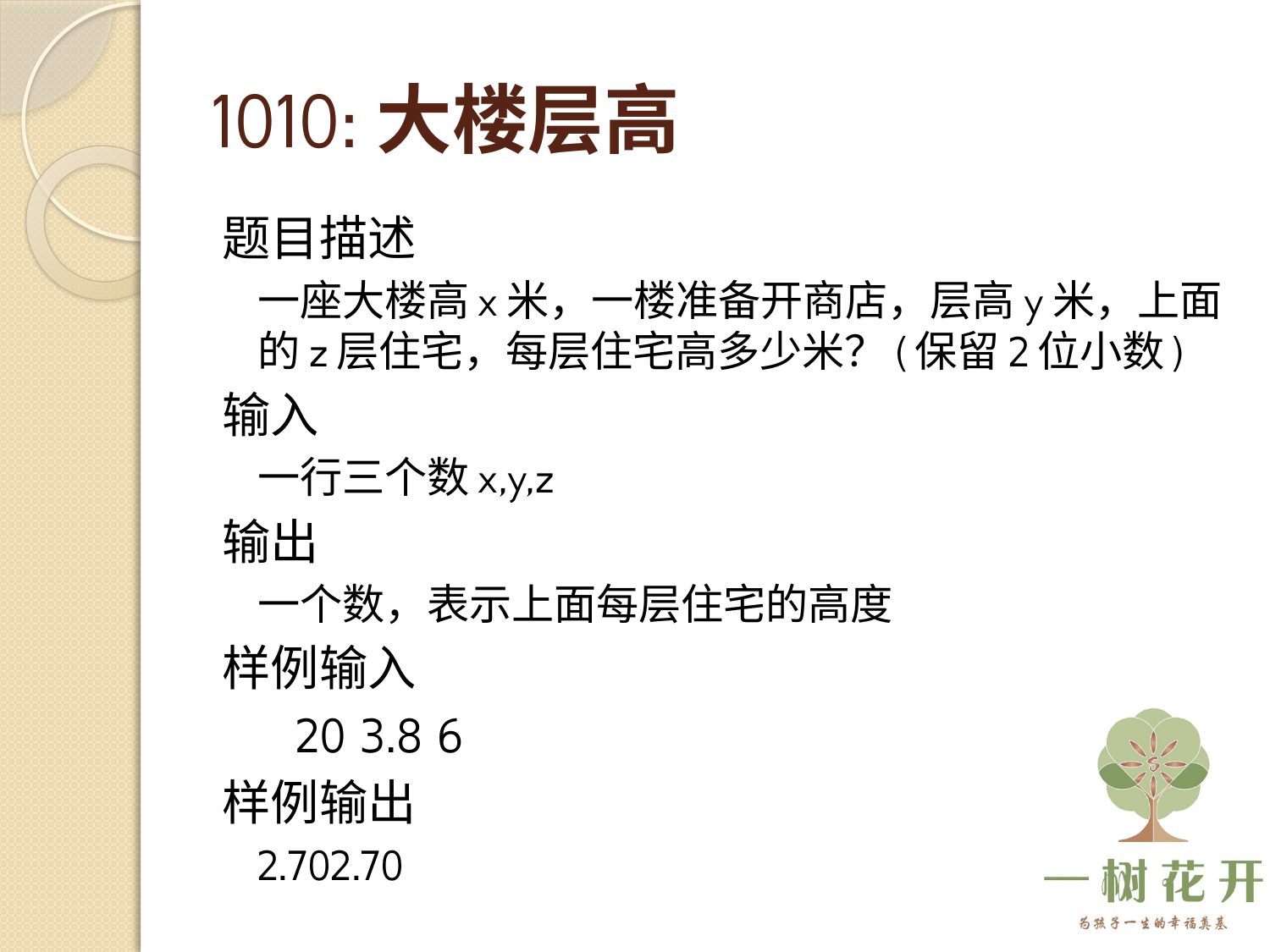

# 1010:大楼层高
题目描述
一座大楼高x米，一楼准备开商店，层高y米，上面的z层住宅，每层住宅高多少米？(保留2位小数)
输入
一行三个数x,y,z
输出
一个数，表示上面每层住宅的高度
样例输入
     20 3.8 6
样例输出
2.702.70